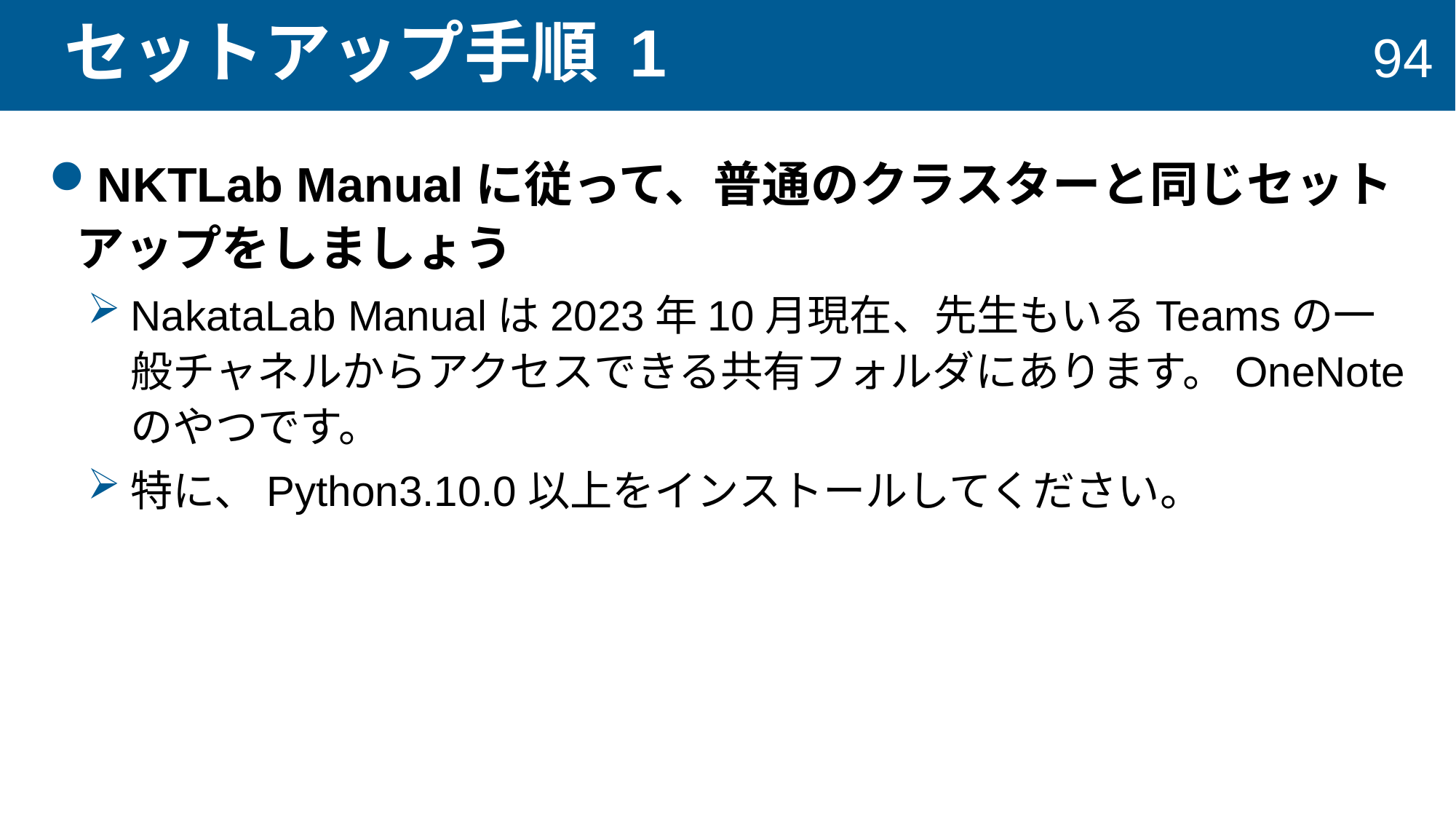

# セットアップ手順 1
94
NKTLab Manualに従って、普通のクラスターと同じセットアップをしましょう
NakataLab Manualは2023年10月現在、先生もいるTeamsの一般チャネルからアクセスできる共有フォルダにあります。OneNoteのやつです。
特に、Python3.10.0以上をインストールしてください。